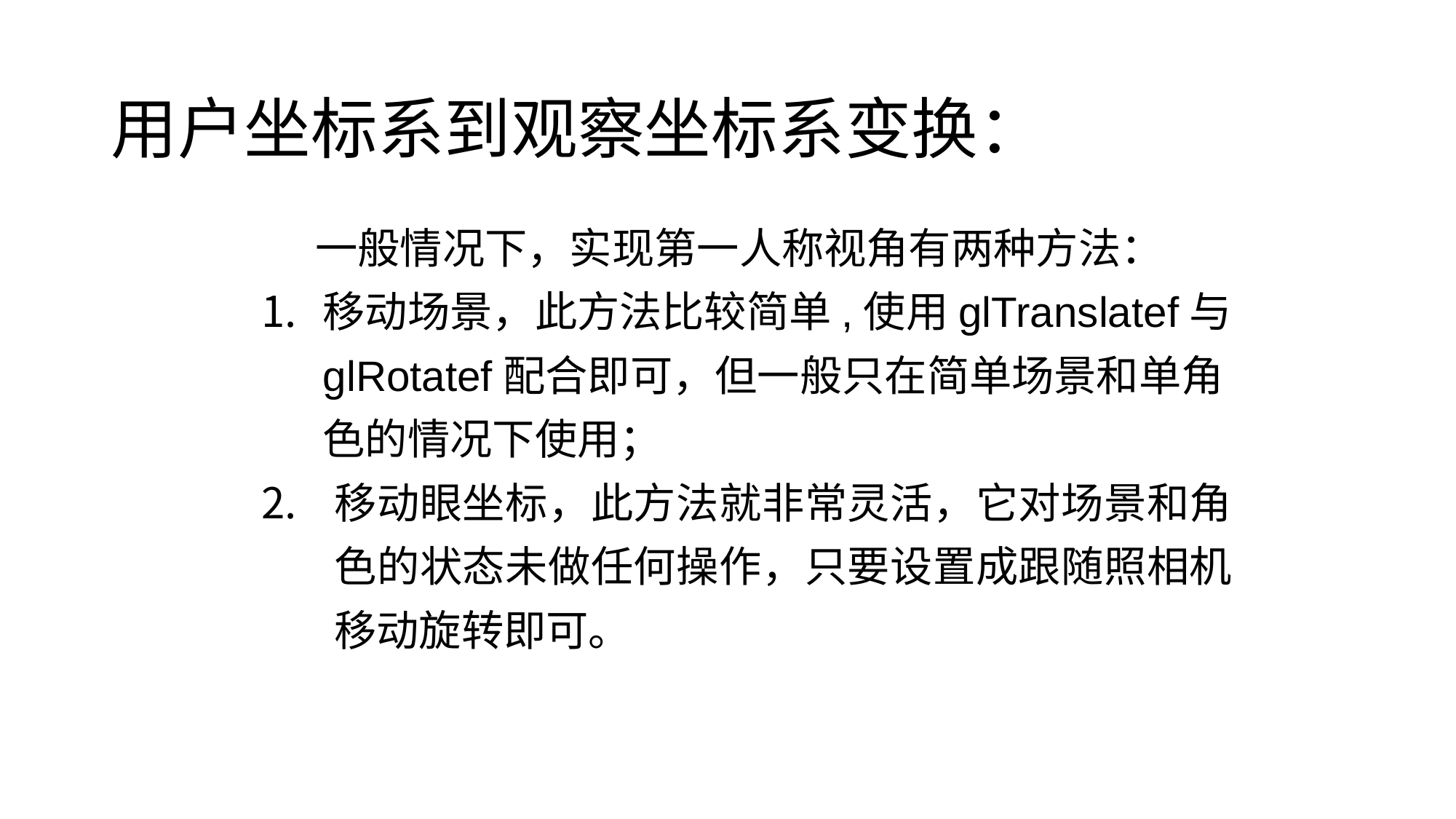

# 用户坐标系到观察坐标系变换：
一般情况下，实现第一人称视角有两种方法：
移动场景，此方法比较简单,使用glTranslatef与glRotatef配合即可，但一般只在简单场景和单角色的情况下使用；
移动眼坐标，此方法就非常灵活，它对场景和角色的状态未做任何操作，只要设置成跟随照相机移动旋转即可。